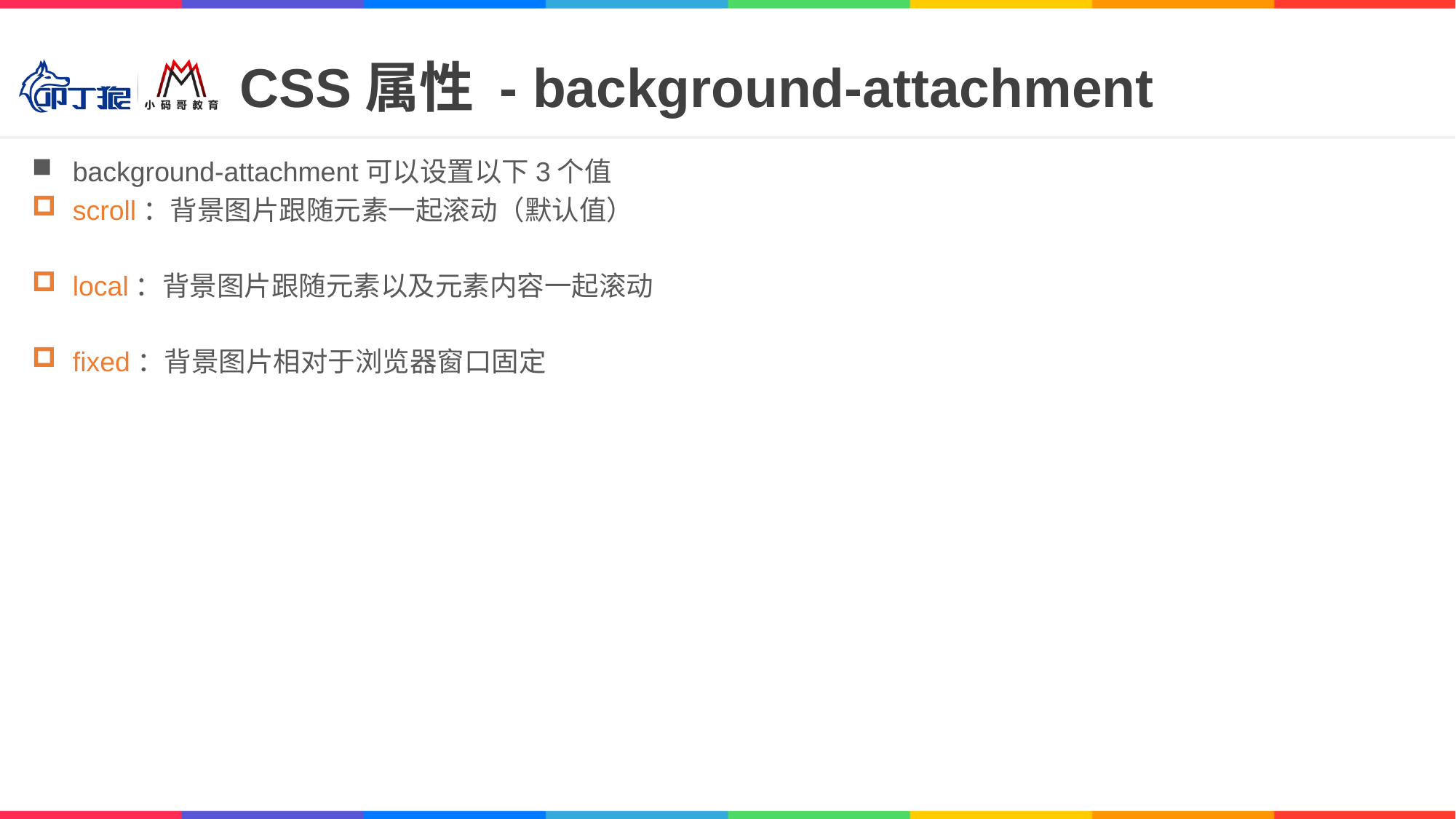

# CSS属性 - background-attachment
background-attachment可以设置以下3个值
scroll：背景图片跟随元素一起滚动（默认值）

local：背景图片跟随元素以及元素内容一起滚动

fixed：背景图片相对于浏览器窗口固定